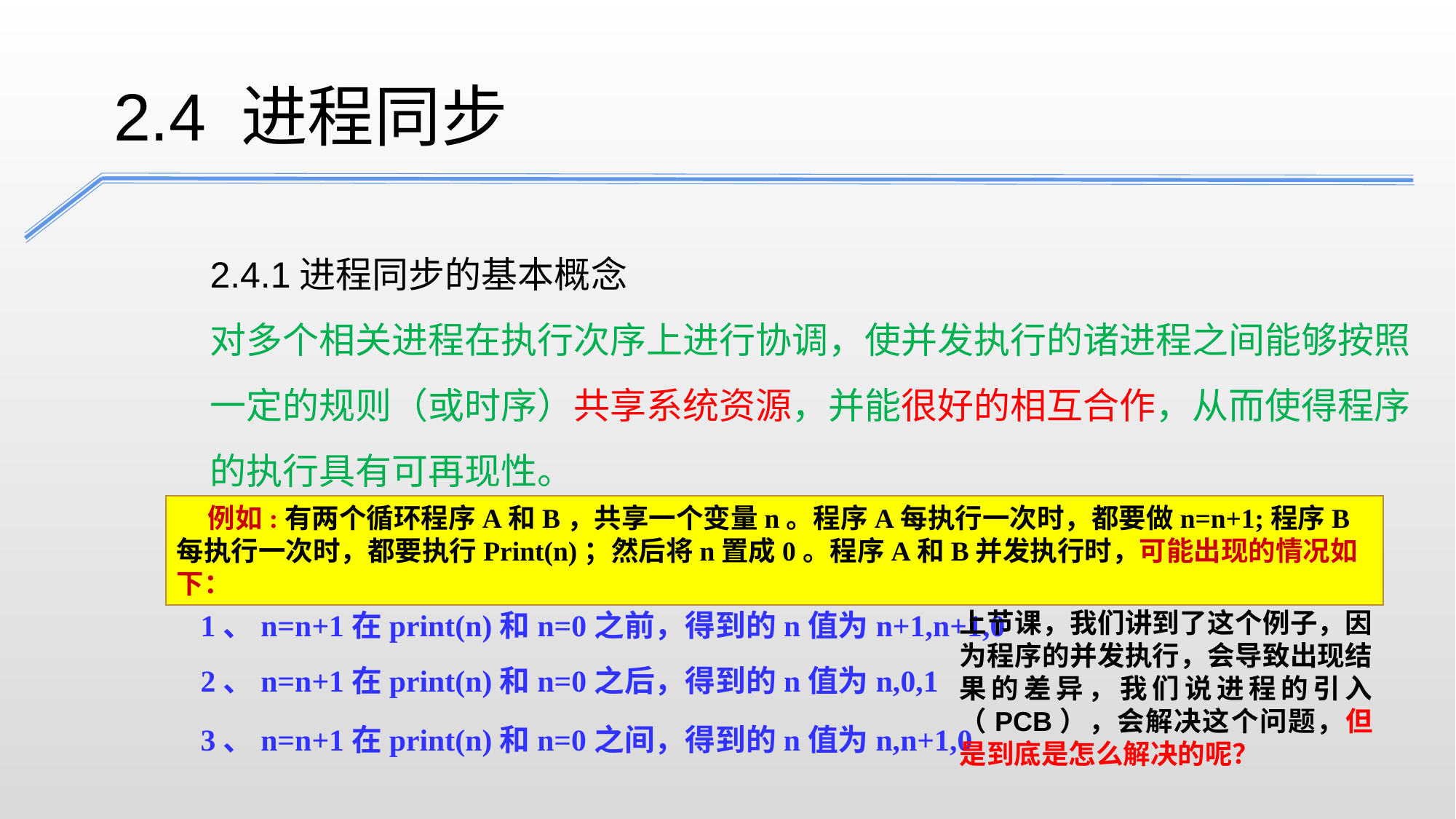

2.4 进程同步
2.4.1进程同步的基本概念
对多个相关进程在执行次序上进行协调，使并发执行的诸进程之间能够按照一定的规则（或时序）共享系统资源，并能很好的相互合作，从而使得程序的执行具有可再现性。
    例如:有两个循环程序A和B，共享一个变量n。程序A每执行一次时，都要做n=n+1;程序B每执行一次时，都要执行Print(n)；然后将n置成0。程序A和B并发执行时，可能出现的情况如下：
上节课，我们讲到了这个例子，因为程序的并发执行，会导致出现结果的差异，我们说进程的引入（PCB），会解决这个问题，但是到底是怎么解决的呢？
1、n=n+1在print(n)和n=0之前，得到的n值为n+1,n+1,0
2、n=n+1在print(n)和n=0之后，得到的n值为n,0,1
3、n=n+1在print(n)和n=0之间，得到的n值为n,n+1,0